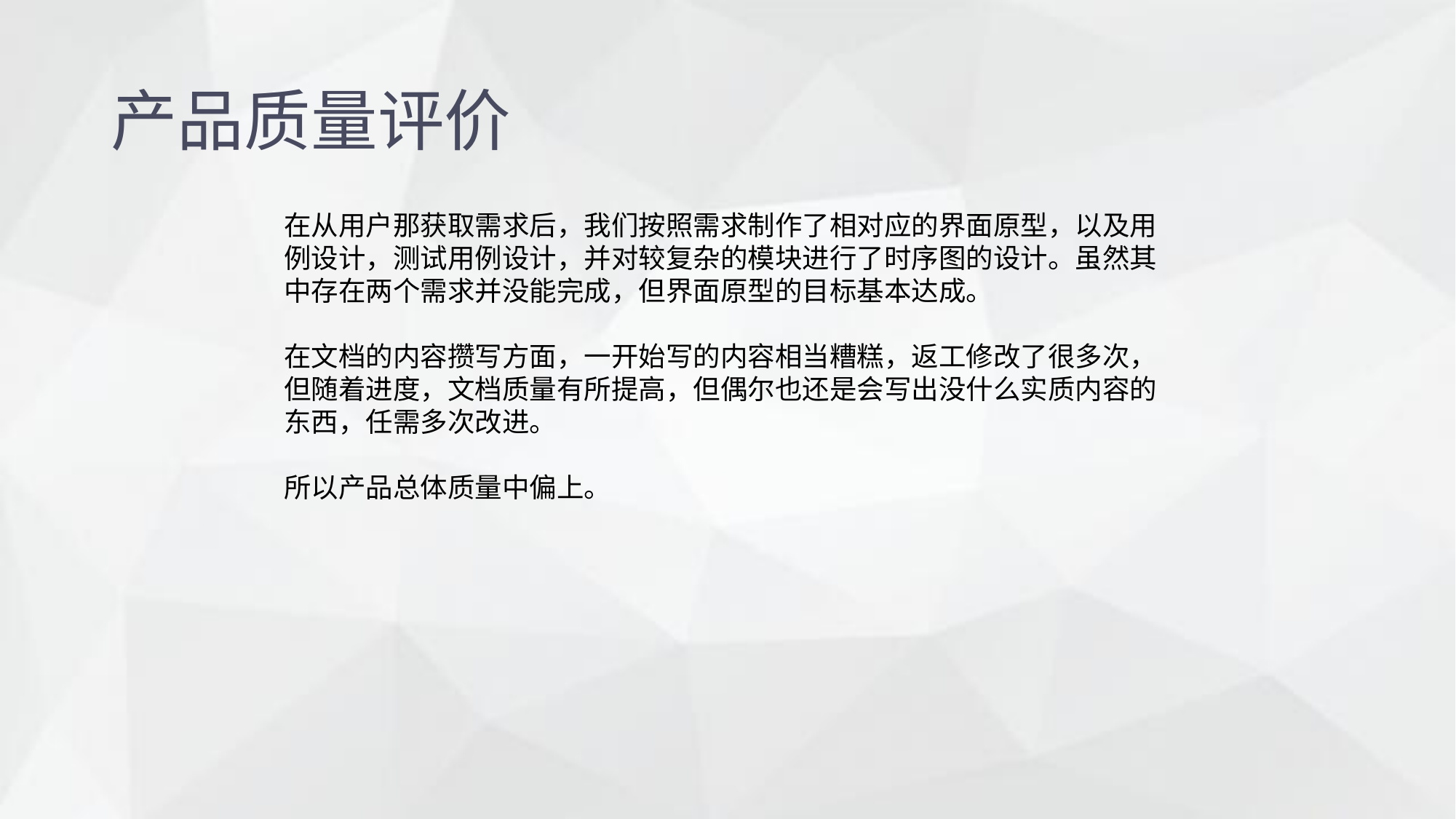

产品质量评价
在从用户那获取需求后，我们按照需求制作了相对应的界面原型，以及用例设计，测试用例设计，并对较复杂的模块进行了时序图的设计。虽然其中存在两个需求并没能完成，但界面原型的目标基本达成。

在文档的内容攒写方面，一开始写的内容相当糟糕，返工修改了很多次，但随着进度，文档质量有所提高，但偶尔也还是会写出没什么实质内容的东西，任需多次改进。

所以产品总体质量中偏上。